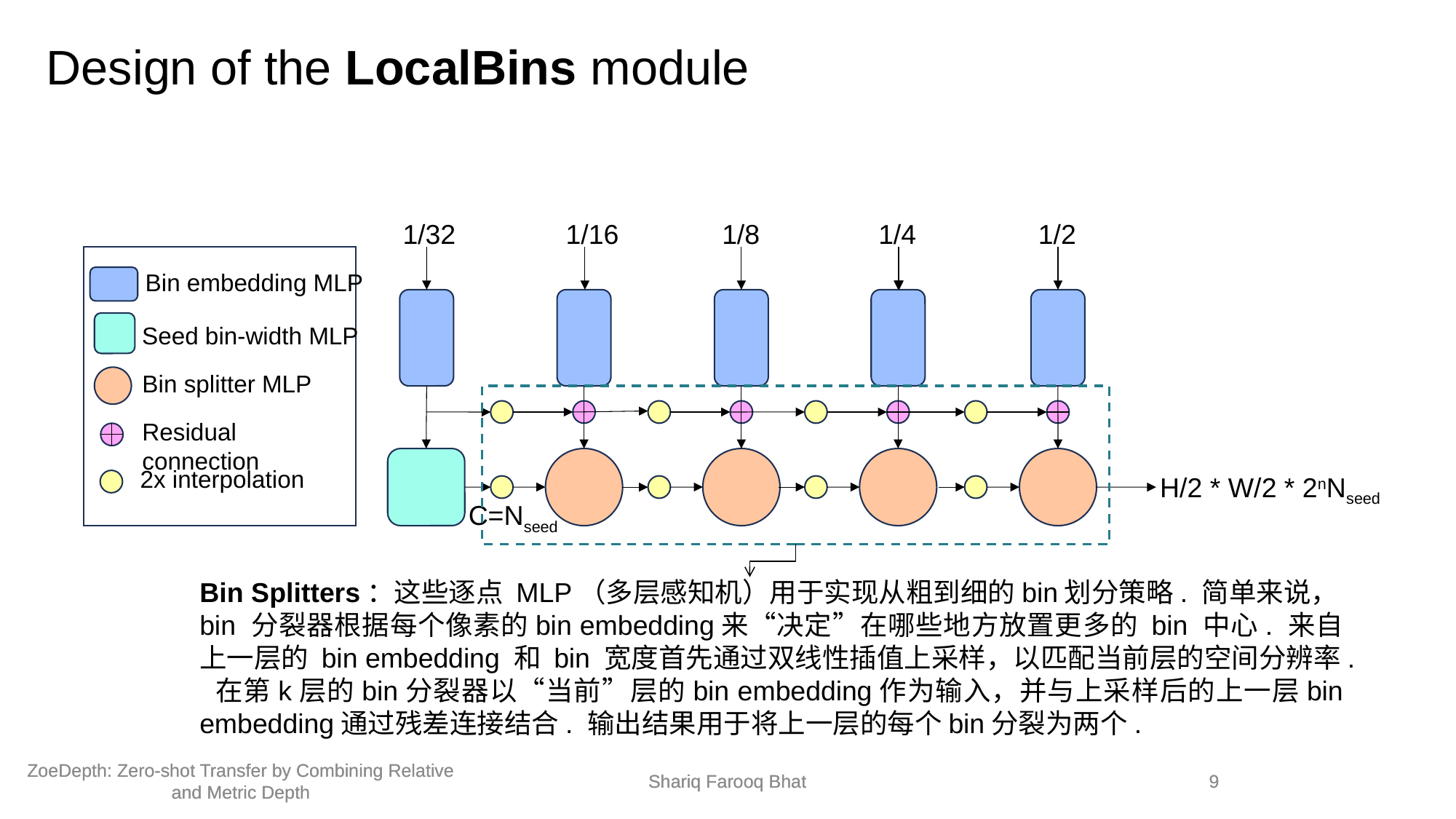

Design of the LocalBins module
1/32
1/16
1/8
1/4
1/2

Bin embedding MLP

Seed bin-width MLP
Bin splitter MLP

Residual connection

2x interpolation
H/2 * W/2 * 2nNseed

C=Nseed
Bin Splitters：这些逐点 MLP（多层感知机）用于实现从粗到细的bin划分策略. 简单来说，bin 分裂器根据每个像素的bin embedding来“决定”在哪些地方放置更多的 bin 中心. 来自上一层的 bin embedding 和 bin 宽度首先通过双线性插值上采样，以匹配当前层的空间分辨率. 在第k层的bin分裂器以“当前”层的bin embedding作为输入，并与上采样后的上一层bin embedding通过残差连接结合. 输出结果用于将上一层的每个bin分裂为两个.
ZoeDepth: Zero-shot Transfer by Combining Relative and Metric Depth
ZoeDepth: Zero-shot Transfer by Combining Relative and Metric Depth
Shariq Farooq Bhat
Shariq Farooq Bhat
9
9